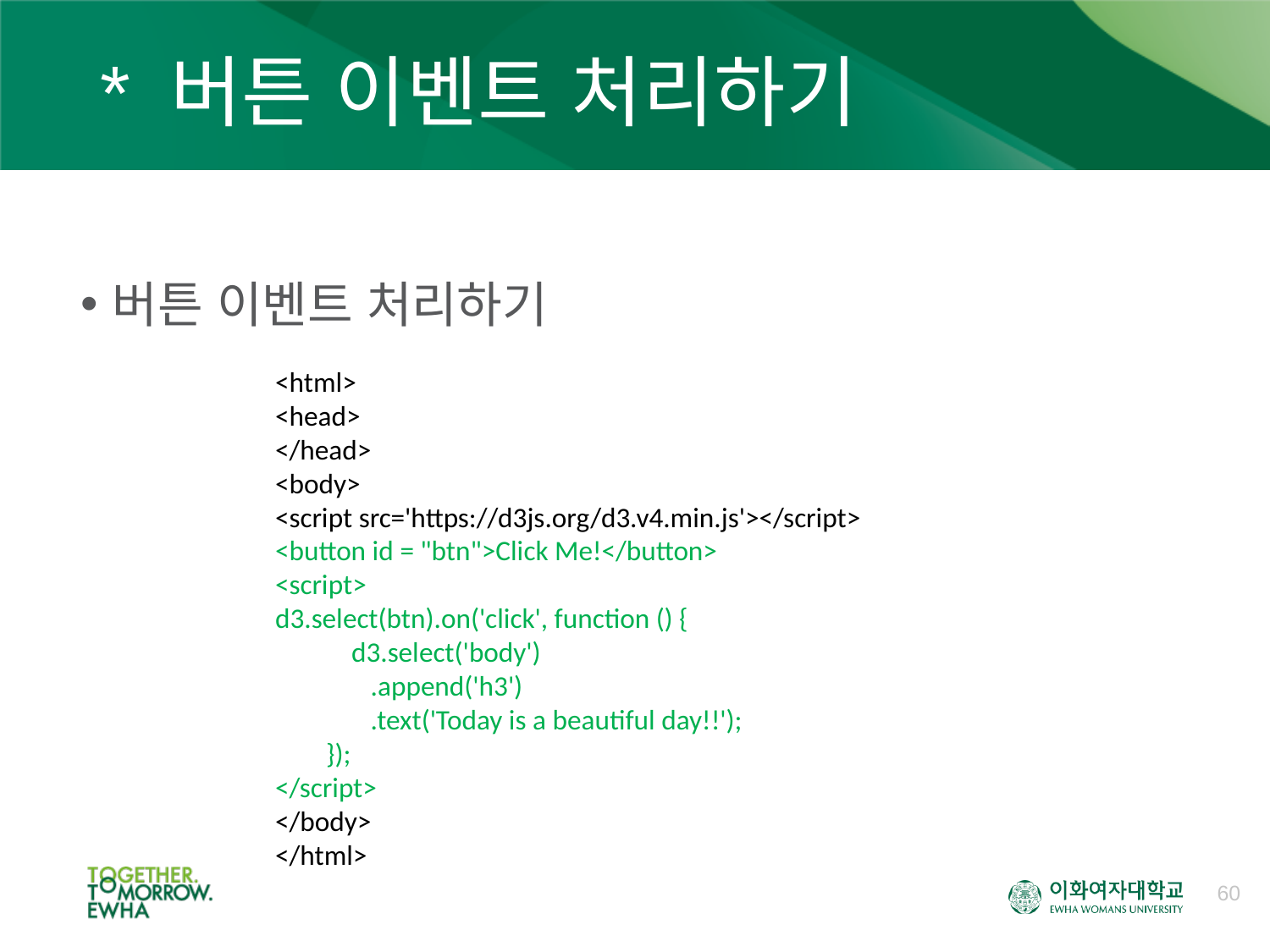

# * 버튼 이벤트 처리하기
버튼 이벤트 처리하기
<html>
<head>
</head>
<body>
<script src='https://d3js.org/d3.v4.min.js'></script>
<button id = "btn">Click Me!</button>
<script>
d3.select(btn).on('click', function () {
            d3.select('body')
               .append('h3')
               .text('Today is a beautiful day!!');
        });
</script>
</body>
</html>

60